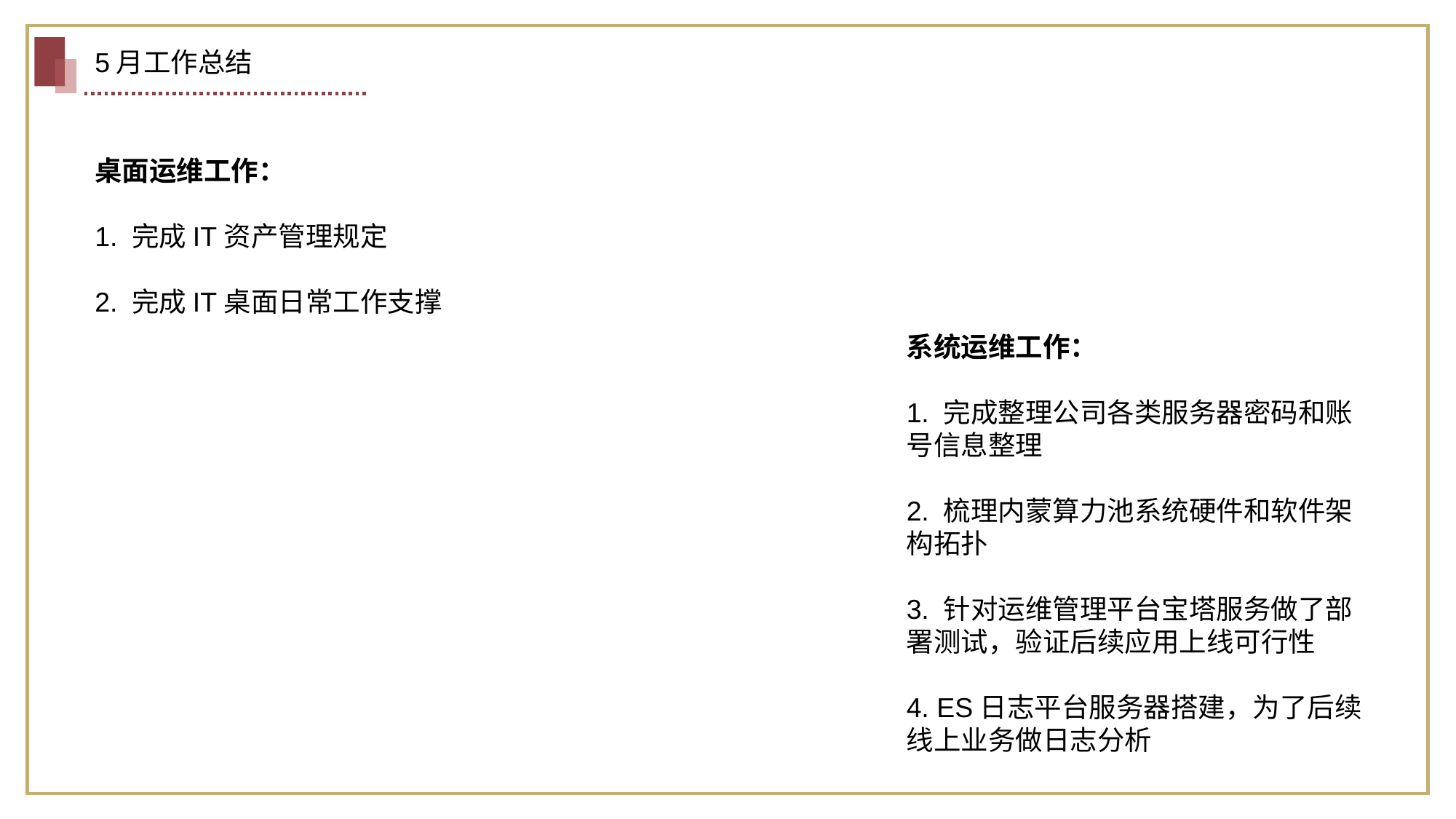

5月工作总结
桌面运维工作：

1. 完成IT资产管理规定

2. 完成IT桌面日常工作支撑
系统运维工作：

1. 完成整理公司各类服务器密码和账号信息整理

2. 梳理内蒙算力池系统硬件和软件架构拓扑

3. 针对运维管理平台宝塔服务做了部署测试，验证后续应用上线可行性

4. ES日志平台服务器搭建，为了后续线上业务做日志分析